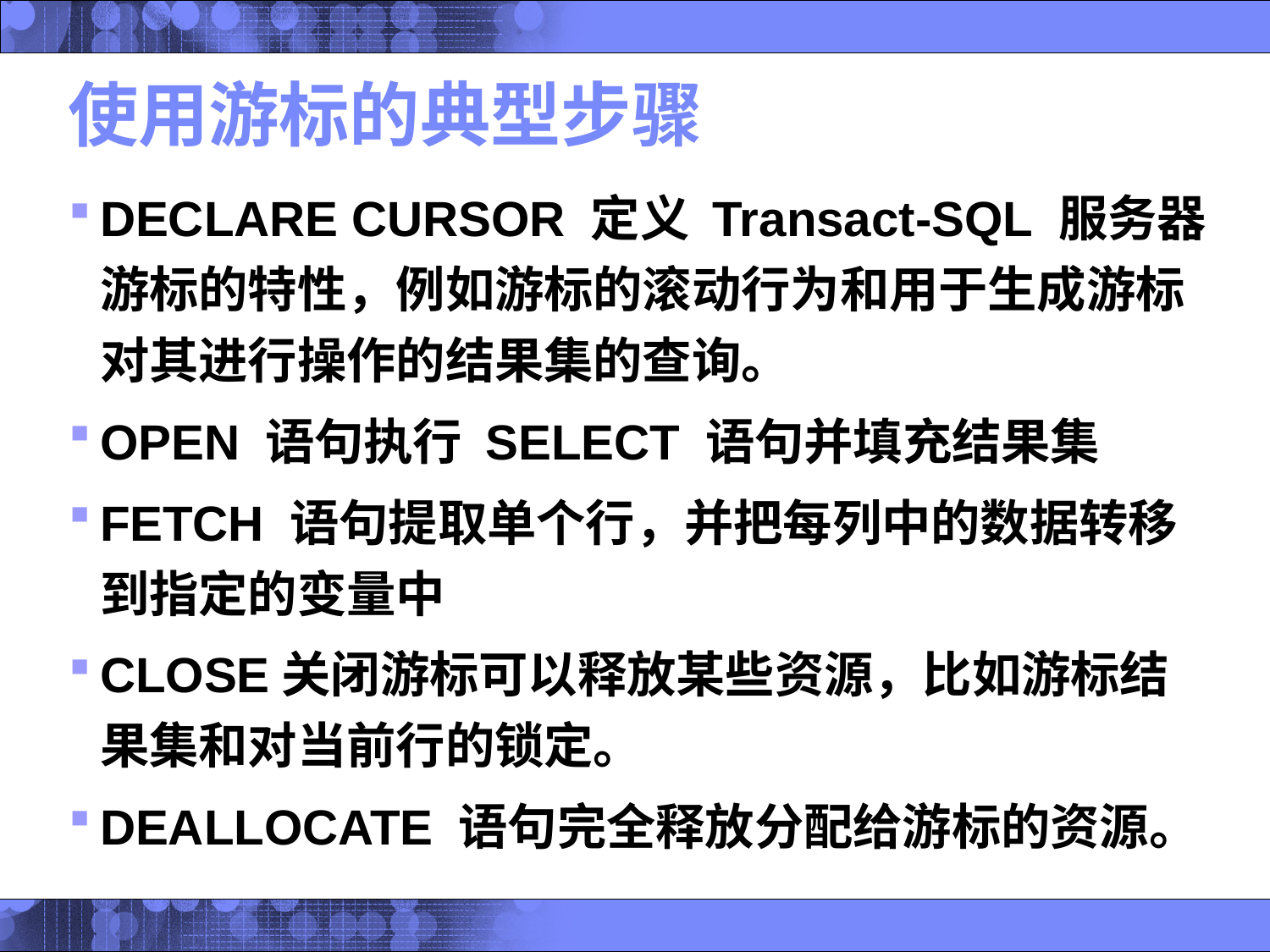

# 使用游标的典型步骤
DECLARE CURSOR 定义 Transact-SQL 服务器游标的特性，例如游标的滚动行为和用于生成游标对其进行操作的结果集的查询。
OPEN 语句执行 SELECT 语句并填充结果集
FETCH 语句提取单个行，并把每列中的数据转移到指定的变量中
CLOSE关闭游标可以释放某些资源，比如游标结果集和对当前行的锁定。
DEALLOCATE 语句完全释放分配给游标的资源。